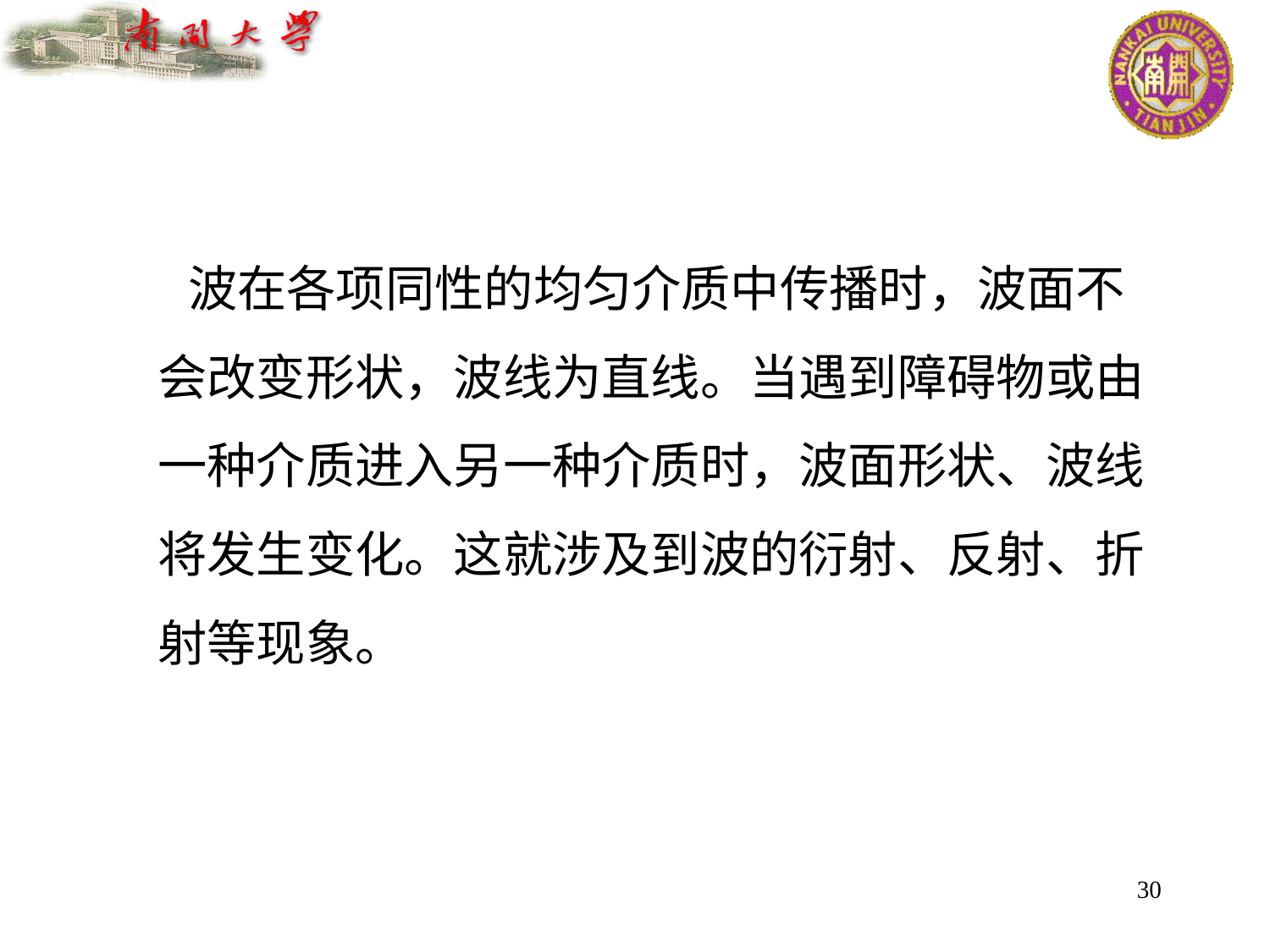

波在各项同性的均匀介质中传播时，波面不会改变形状，波线为直线。当遇到障碍物或由一种介质进入另一种介质时，波面形状、波线将发生变化。这就涉及到波的衍射、反射、折射等现象。
30